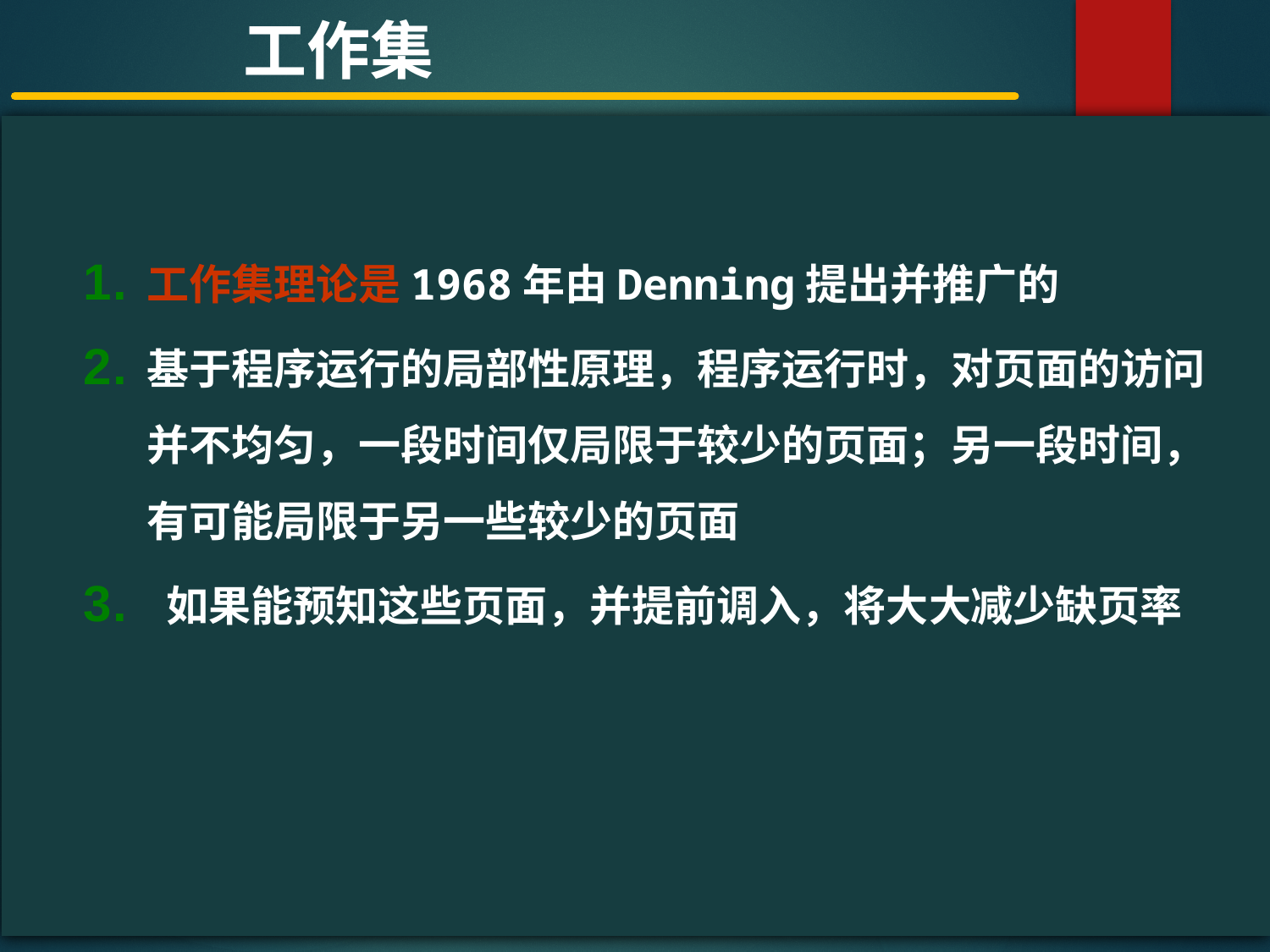

工作集
#
工作集理论是1968年由Denning提出并推广的
基于程序运行的局部性原理，程序运行时，对页面的访问并不均匀，一段时间仅局限于较少的页面；另一段时间，有可能局限于另一些较少的页面
 如果能预知这些页面，并提前调入，将大大减少缺页率